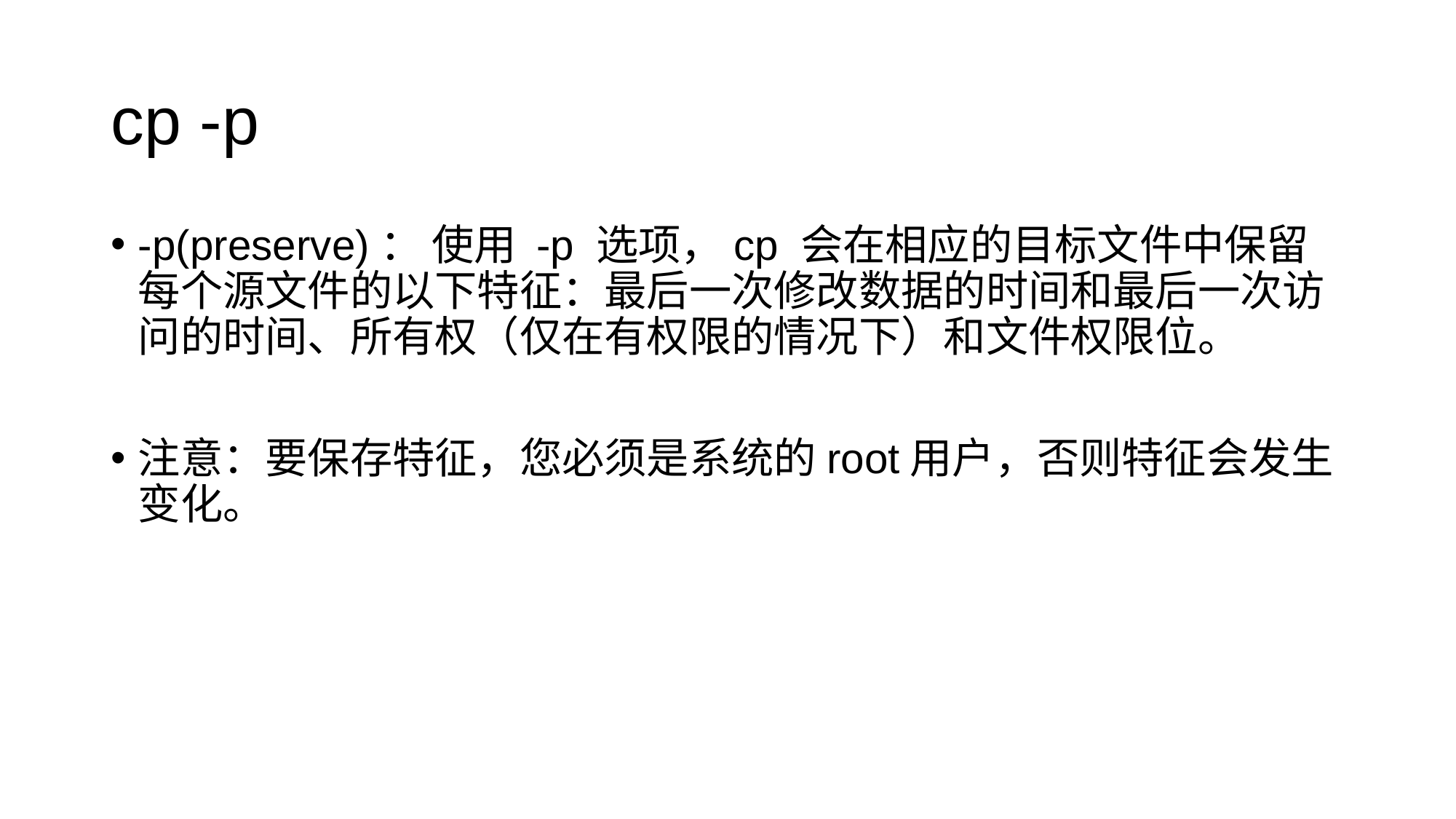

# cp -p
-p(preserve)： 使用 -p 选项，cp 会在相应的目标文件中保留每个源文件的以下特征：最后一次修改数据的时间和最后一次访问的时间、所有权（仅在有权限的情况下）和文件权限位。

注意：要保存特征，您必须是系统的root用户，否则特征会发生变化。